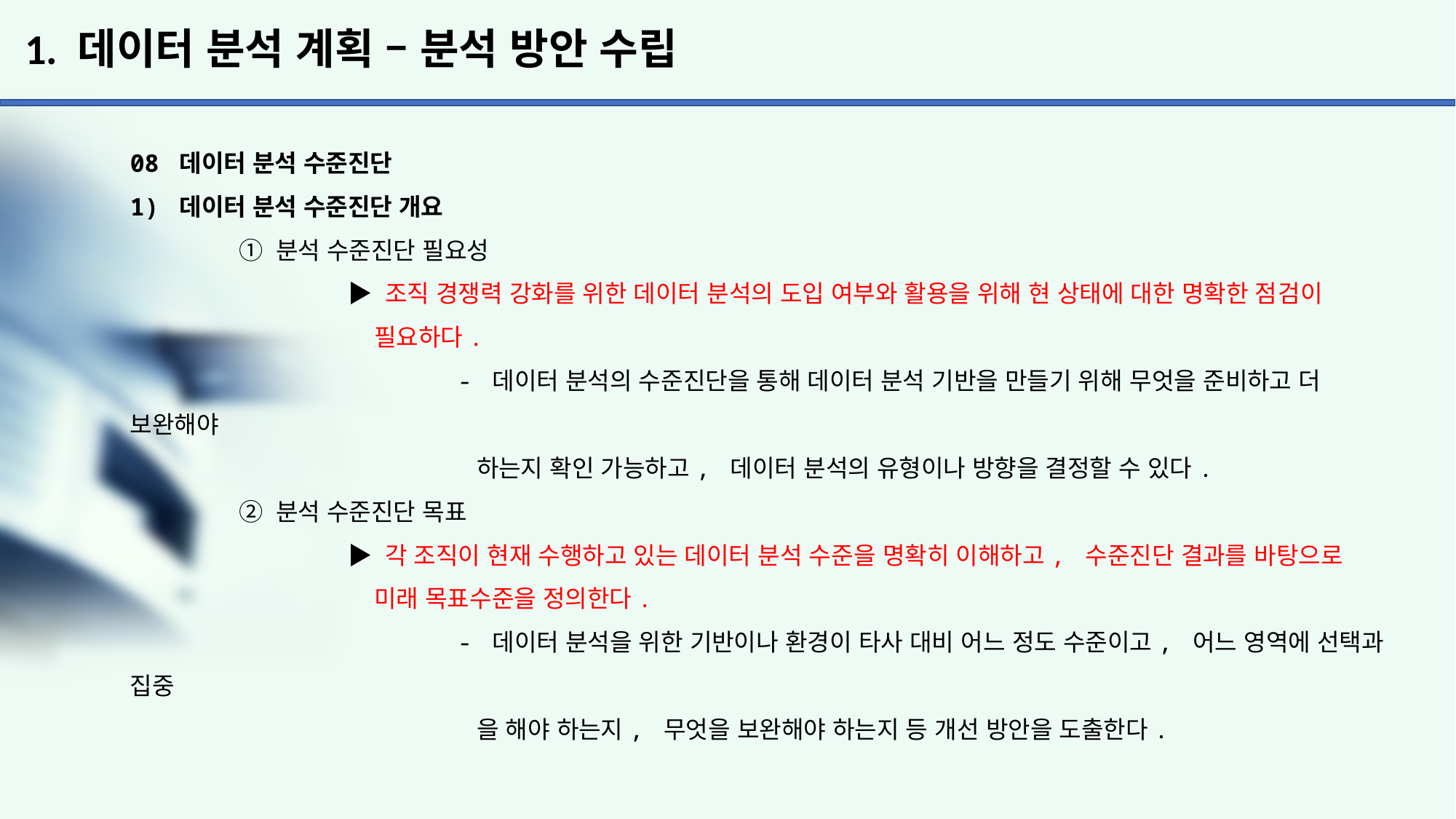

# 1. 데이터 분석 계획 – 분석 방안 수립
08 데이터 분석 수준진단
1) 데이터 분석 수준진단 개요
	① 분석 수준진단 필요성
		▶ 조직 경쟁력 강화를 위한 데이터 분석의 도입 여부와 활용을 위해 현 상태에 대한 명확한 점검이
		   필요하다.
			- 데이터 분석의 수준진단을 통해 데이터 분석 기반을 만들기 위해 무엇을 준비하고 더 보완해야
			  하는지 확인 가능하고, 데이터 분석의 유형이나 방향을 결정할 수 있다.
	② 분석 수준진단 목표
		▶ 각 조직이 현재 수행하고 있는 데이터 분석 수준을 명확히 이해하고, 수준진단 결과를 바탕으로
		   미래 목표수준을 정의한다.
			- 데이터 분석을 위한 기반이나 환경이 타사 대비 어느 정도 수준이고, 어느 영역에 선택과 집중
			  을 해야 하는지, 무엇을 보완해야 하는지 등 개선 방안을 도출한다.